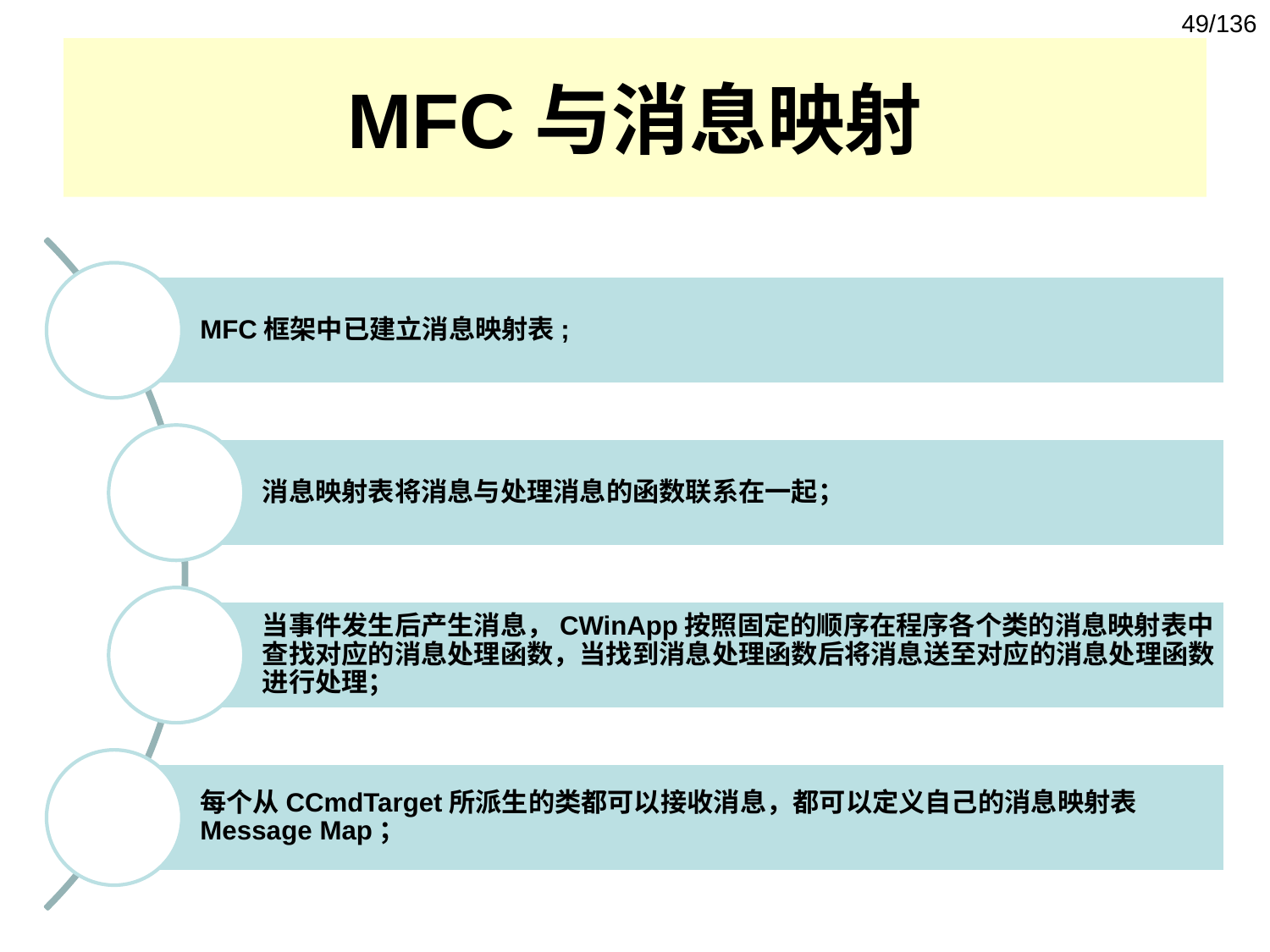

49/136
# MFC与消息映射
MFC框架中已建立消息映射表;
消息映射表将消息与处理消息的函数联系在一起；
当事件发生后产生消息，CWinApp按照固定的顺序在程序各个类的消息映射表中查找对应的消息处理函数，当找到消息处理函数后将消息送至对应的消息处理函数进行处理；
每个从CCmdTarget所派生的类都可以接收消息，都可以定义自己的消息映射表Message Map；